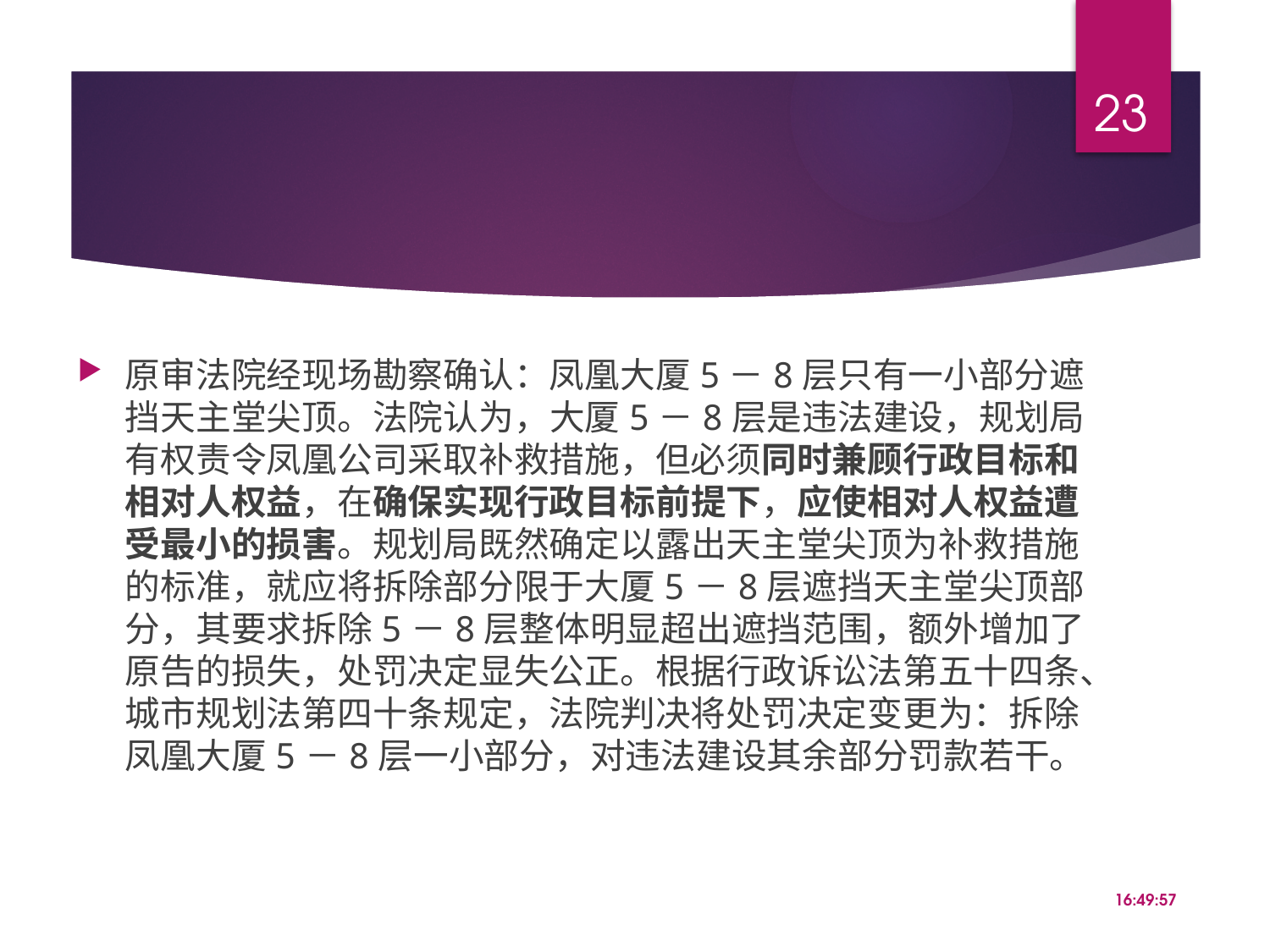

23
#
原审法院经现场勘察确认：凤凰大厦5－8层只有一小部分遮挡天主堂尖顶。法院认为，大厦5－8层是违法建设，规划局有权责令凤凰公司采取补救措施，但必须同时兼顾行政目标和相对人权益，在确保实现行政目标前提下，应使相对人权益遭受最小的损害。规划局既然确定以露出天主堂尖顶为补救措施的标准，就应将拆除部分限于大厦5－8层遮挡天主堂尖顶部分，其要求拆除5－8层整体明显超出遮挡范围，额外增加了原告的损失，处罚决定显失公正。根据行政诉讼法第五十四条、城市规划法第四十条规定，法院判决将处罚决定变更为：拆除凤凰大厦5－8层一小部分，对违法建设其余部分罚款若干。
16:49:57